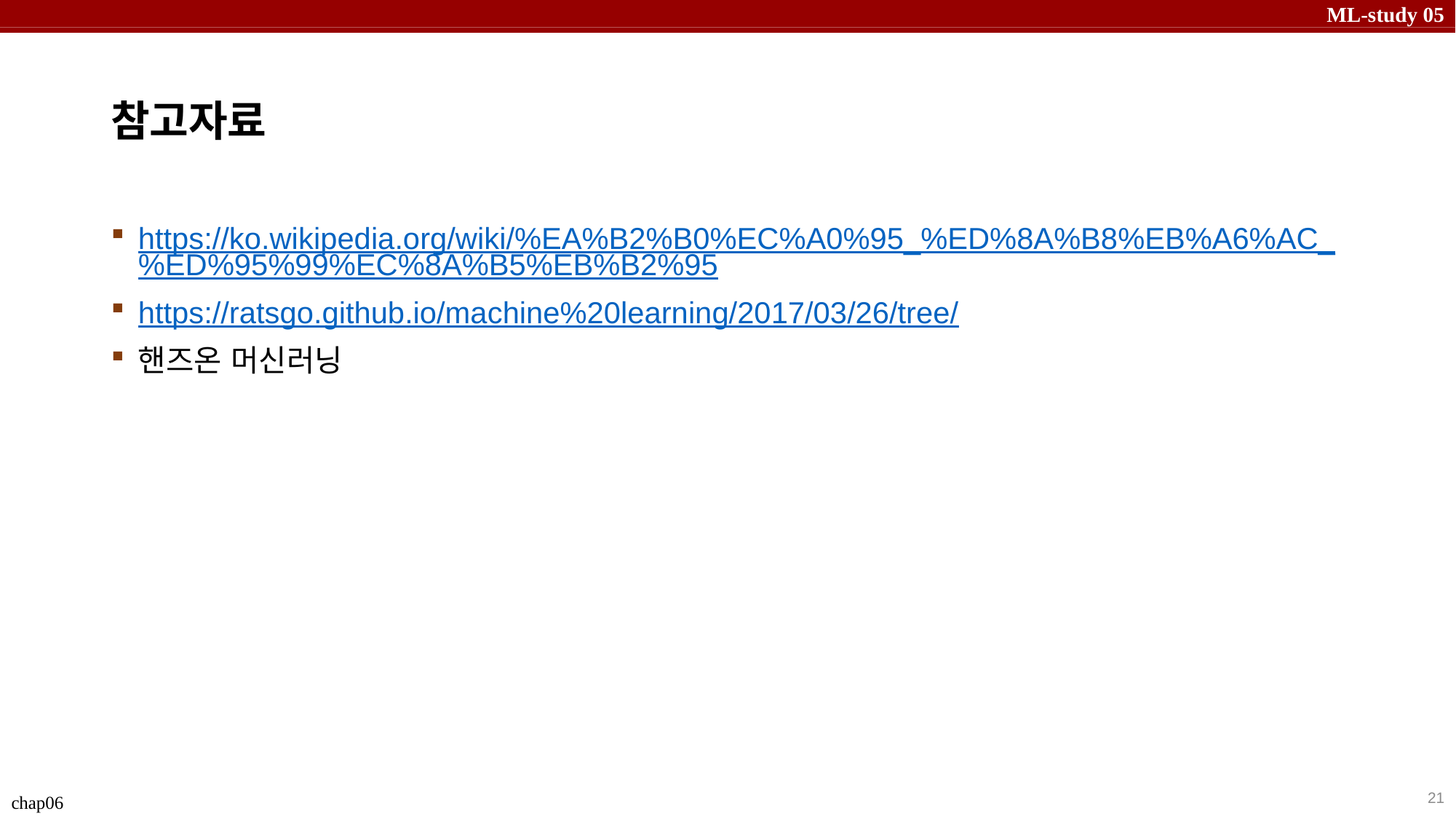

# 참고자료
https://ko.wikipedia.org/wiki/%EA%B2%B0%EC%A0%95_%ED%8A%B8%EB%A6%AC_%ED%95%99%EC%8A%B5%EB%B2%95
https://ratsgo.github.io/machine%20learning/2017/03/26/tree/
핸즈온 머신러닝
21